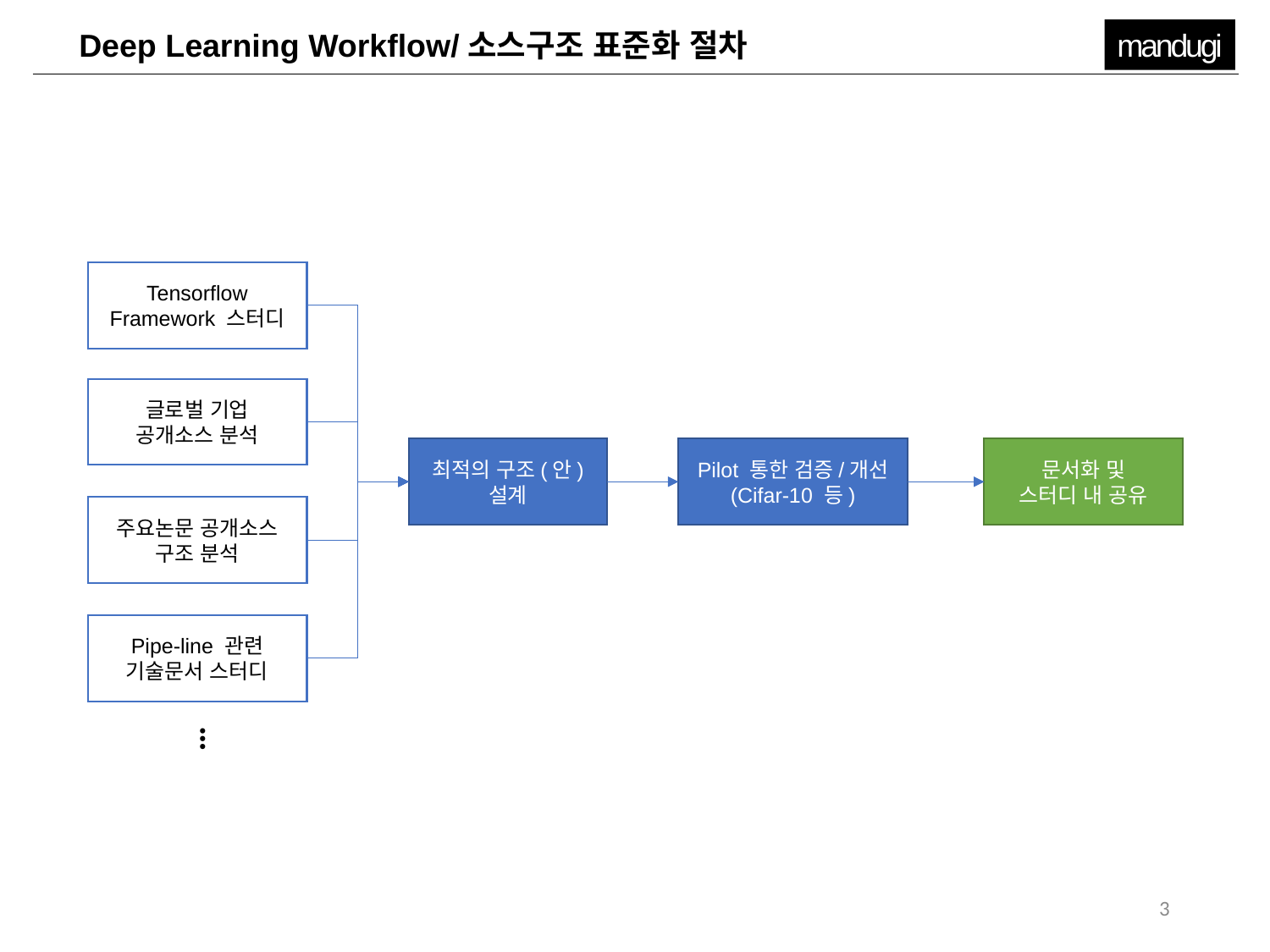

Deep Learning Workflow/소스구조 표준화 절차
mandugi
Tensorflow
Framework 스터디
글로벌 기업
공개소스 분석
최적의 구조(안)
설계
Pilot 통한 검증/개선
(Cifar-10 등)
문서화 및
스터디 내 공유
주요논문 공개소스
구조 분석
Pipe-line 관련
기술문서 스터디
…
3